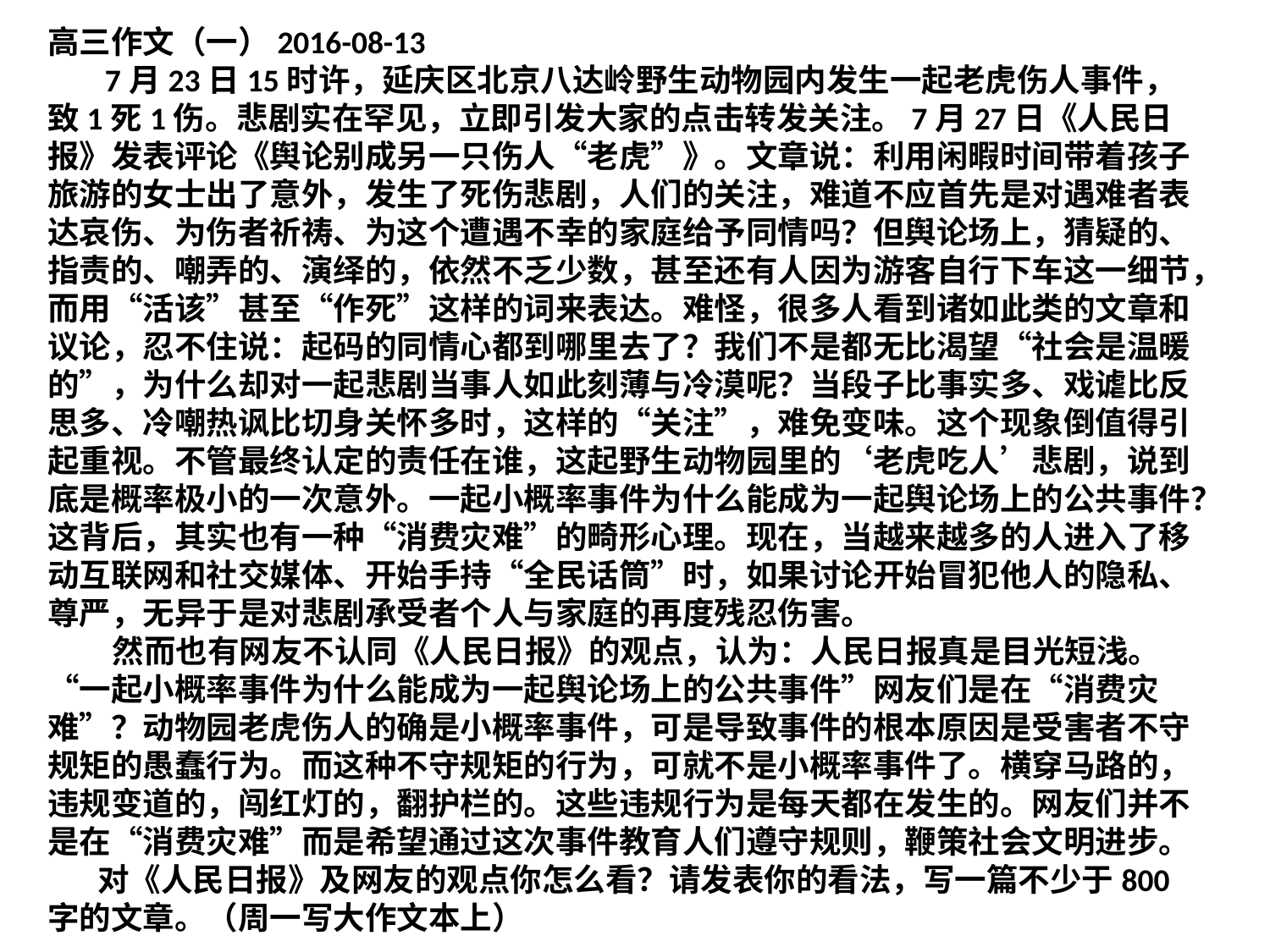

高三作文（一）2016-08-13
        7月23日15时许，延庆区北京八达岭野生动物园内发生一起老虎伤人事件，致1死1伤。悲剧实在罕见，立即引发大家的点击转发关注。7月27日《人民日报》发表评论《舆论别成另一只伤人“老虎”》。文章说：利用闲暇时间带着孩子旅游的女士出了意外，发生了死伤悲剧，人们的关注，难道不应首先是对遇难者表达哀伤、为伤者祈祷、为这个遭遇不幸的家庭给予同情吗？但舆论场上，猜疑的、指责的、嘲弄的、演绎的，依然不乏少数，甚至还有人因为游客自行下车这一细节，而用“活该”甚至“作死”这样的词来表达。难怪，很多人看到诸如此类的文章和议论，忍不住说：起码的同情心都到哪里去了？我们不是都无比渴望“社会是温暖的”，为什么却对一起悲剧当事人如此刻薄与冷漠呢？当段子比事实多、戏谑比反思多、冷嘲热讽比切身关怀多时，这样的“关注”，难免变味。这个现象倒值得引起重视。不管最终认定的责任在谁，这起野生动物园里的‘老虎吃人’悲剧，说到底是概率极小的一次意外。一起小概率事件为什么能成为一起舆论场上的公共事件？这背后，其实也有一种“消费灾难”的畸形心理。现在，当越来越多的人进入了移动互联网和社交媒体、开始手持“全民话筒”时，如果讨论开始冒犯他人的隐私、尊严，无异于是对悲剧承受者个人与家庭的再度残忍伤害。
        然而也有网友不认同《人民日报》的观点，认为：人民日报真是目光短浅。“一起小概率事件为什么能成为一起舆论场上的公共事件”网友们是在“消费灾难”？动物园老虎伤人的确是小概率事件，可是导致事件的根本原因是受害者不守规矩的愚蠢行为。而这种不守规矩的行为，可就不是小概率事件了。横穿马路的，违规变道的，闯红灯的，翻护栏的。这些违规行为是每天都在发生的。网友们并不是在“消费灾难”而是希望通过这次事件教育人们遵守规则，鞭策社会文明进步。
       对《人民日报》及网友的观点你怎么看？请发表你的看法，写一篇不少于800字的文章。（周一写大作文本上）